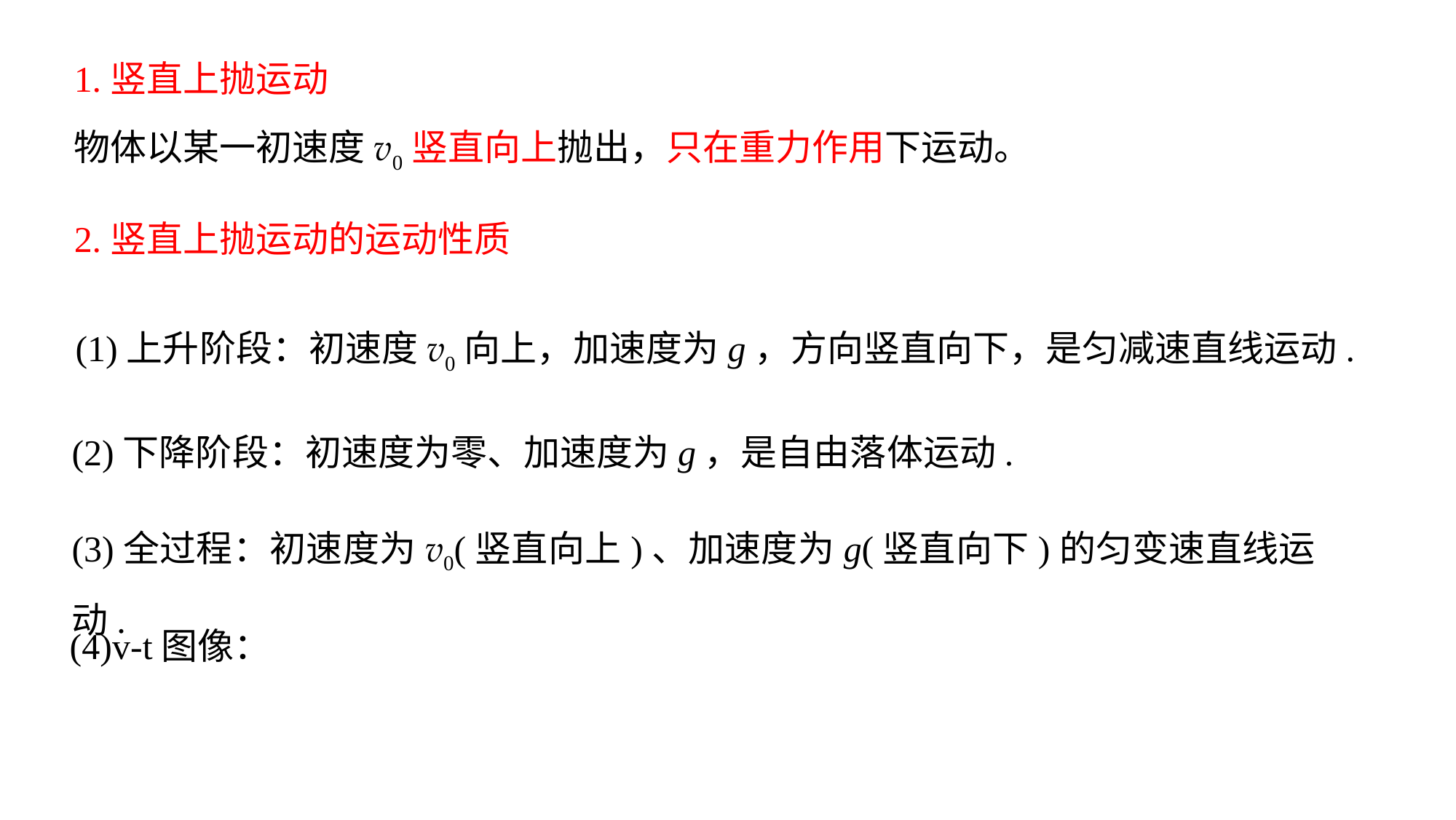

1.竖直上抛运动
物体以某一初速度v0竖直向上抛出，只在重力作用下运动。
2.竖直上抛运动的运动性质
(1)上升阶段：初速度v0向上，加速度为g，方向竖直向下，是匀减速直线运动.
(2)下降阶段：初速度为零、加速度为g，是自由落体运动.
(3)全过程：初速度为v0(竖直向上)、加速度为g(竖直向下)的匀变速直线运动.
(4)v-t图像：